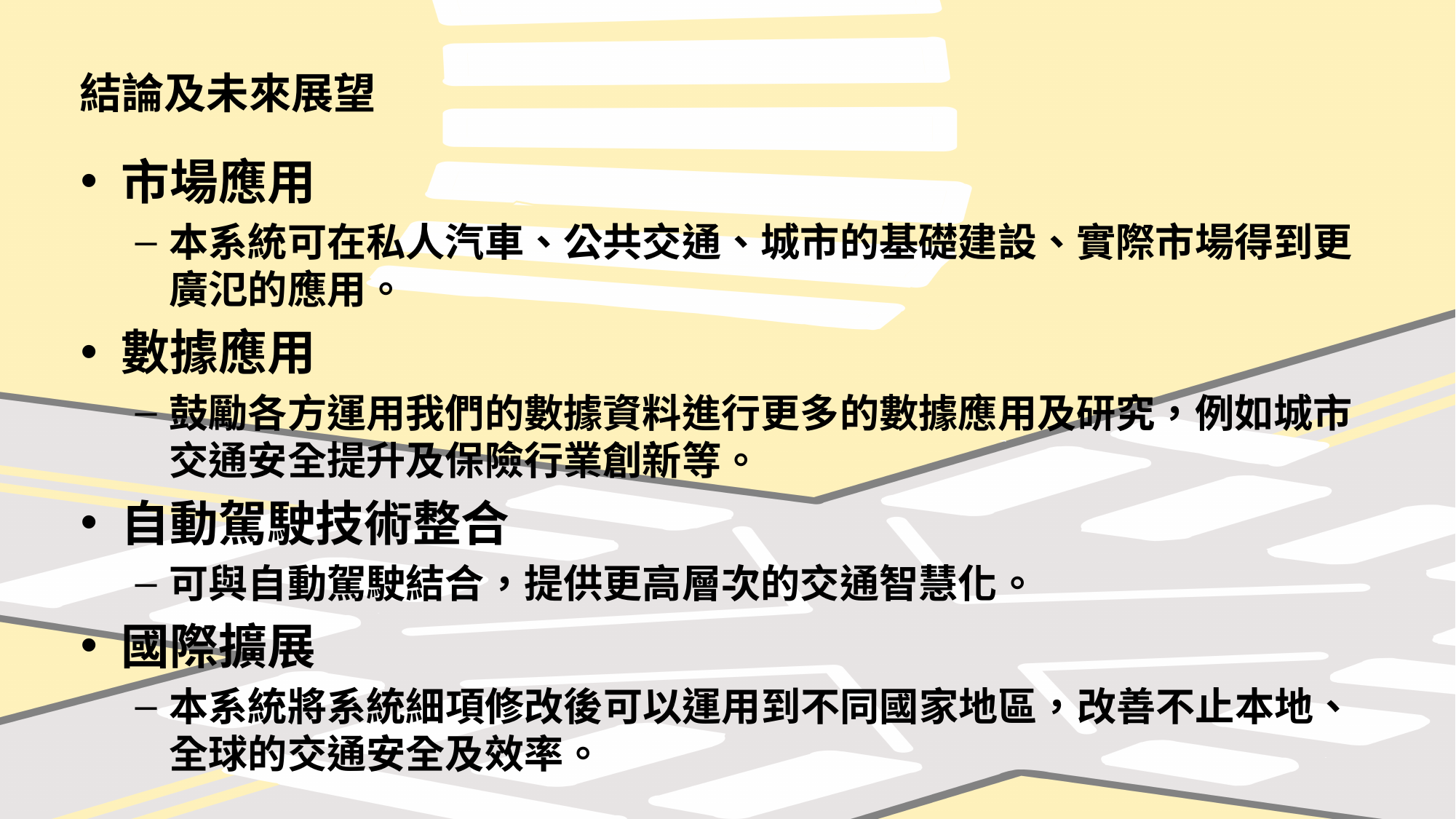

結論及未來展望
市場應用
本系統可在私人汽車、公共交通、城市的基礎建設、實際市場得到更廣氾的應用。
數據應用
鼓勵各方運用我們的數據資料進行更多的數據應用及研究，例如城市交通安全提升及保險行業創新等。
自動駕駛技術整合
可與自動駕駛結合，提供更高層次的交通智慧化。
國際擴展
本系統將系統細項修改後可以運用到不同國家地區，改善不止本地、全球的交通安全及效率。